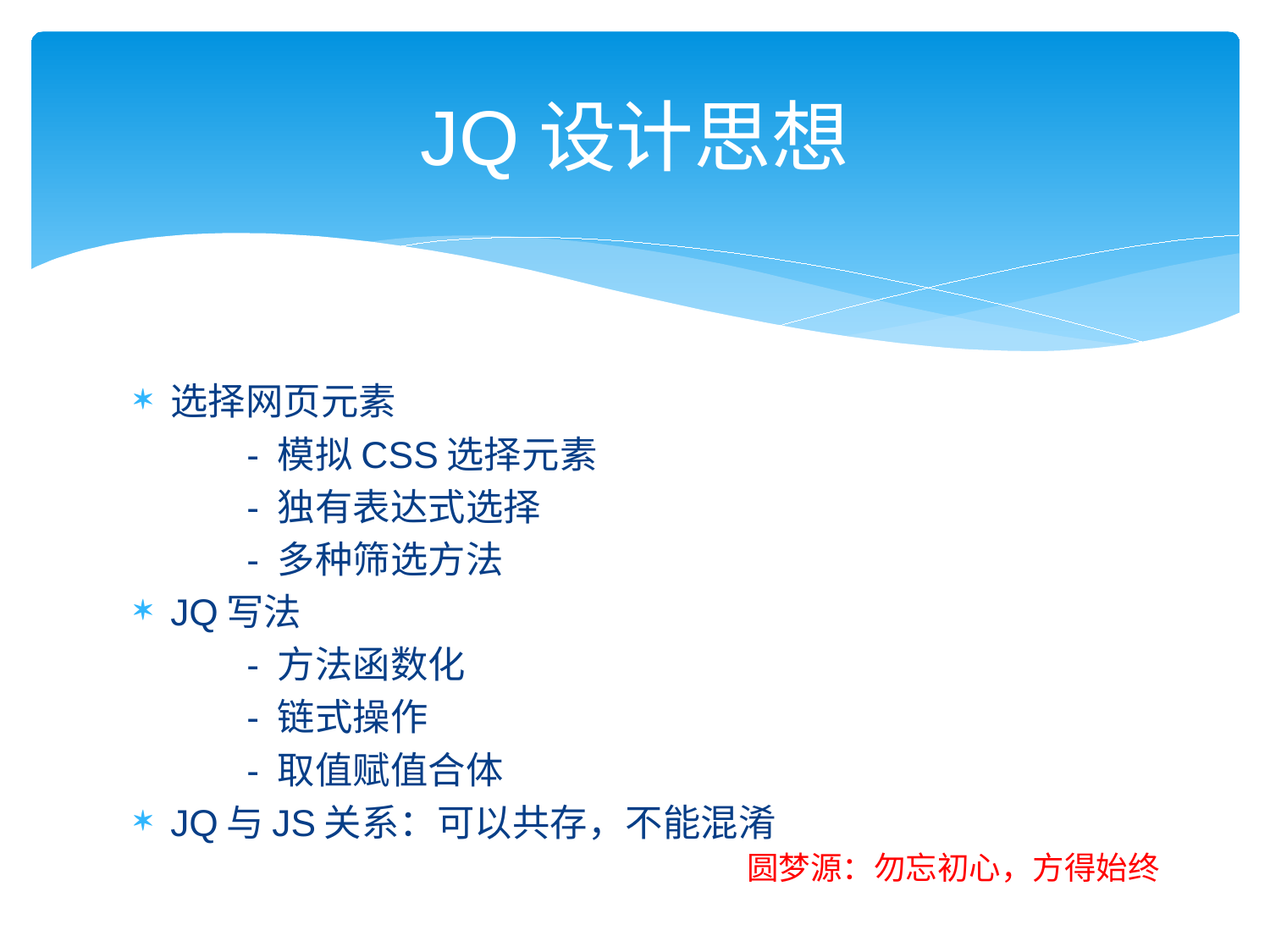

# JQ设计思想
选择网页元素
	- 模拟CSS选择元素
	- 独有表达式选择
	- 多种筛选方法
JQ写法
	- 方法函数化
	- 链式操作
	- 取值赋值合体
JQ与JS关系：可以共存，不能混淆